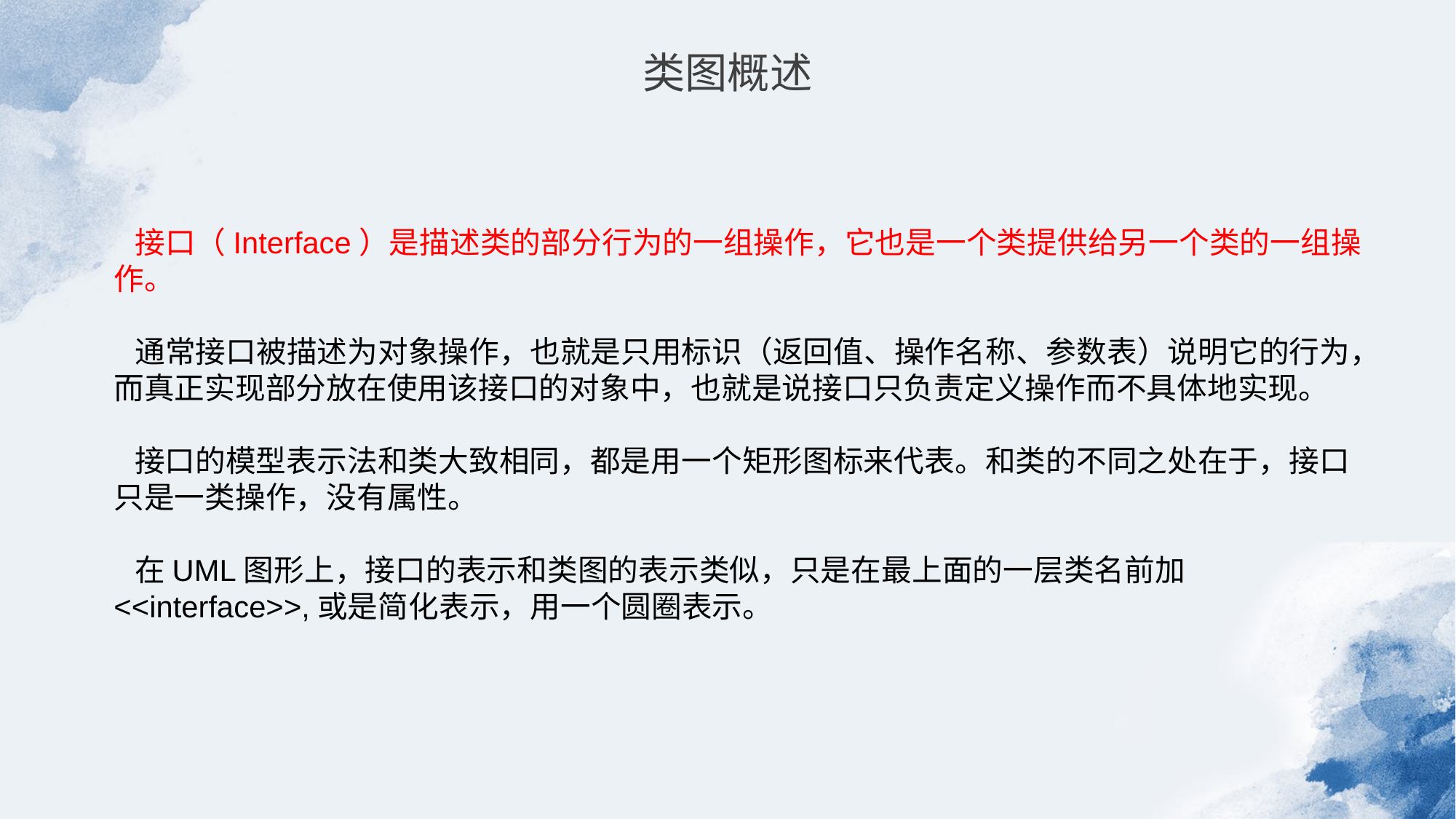

类图概述
  接口（Interface）是描述类的部分行为的一组操作，它也是一个类提供给另一个类的一组操作。

  通常接口被描述为对象操作，也就是只用标识（返回值、操作名称、参数表）说明它的行为，而真正实现部分放在使用该接口的对象中，也就是说接口只负责定义操作而不具体地实现。

  接口的模型表示法和类大致相同，都是用一个矩形图标来代表。和类的不同之处在于，接口只是一类操作，没有属性。

  在UML图形上，接口的表示和类图的表示类似，只是在最上面的一层类名前加<<interface>>,或是简化表示，用一个圆圈表示。